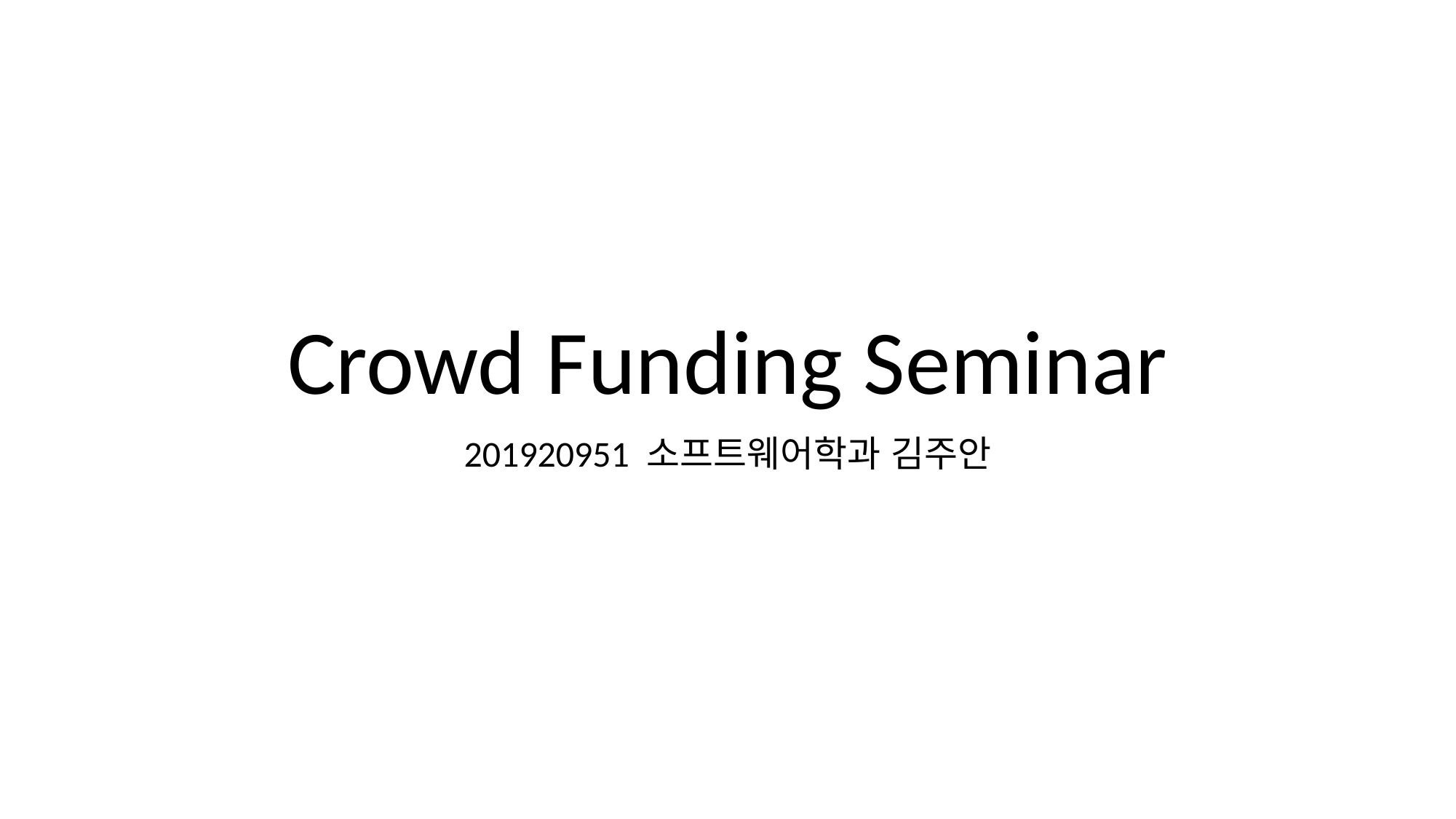

# Crowd Funding Seminar
201920951 소프트웨어학과 김주안